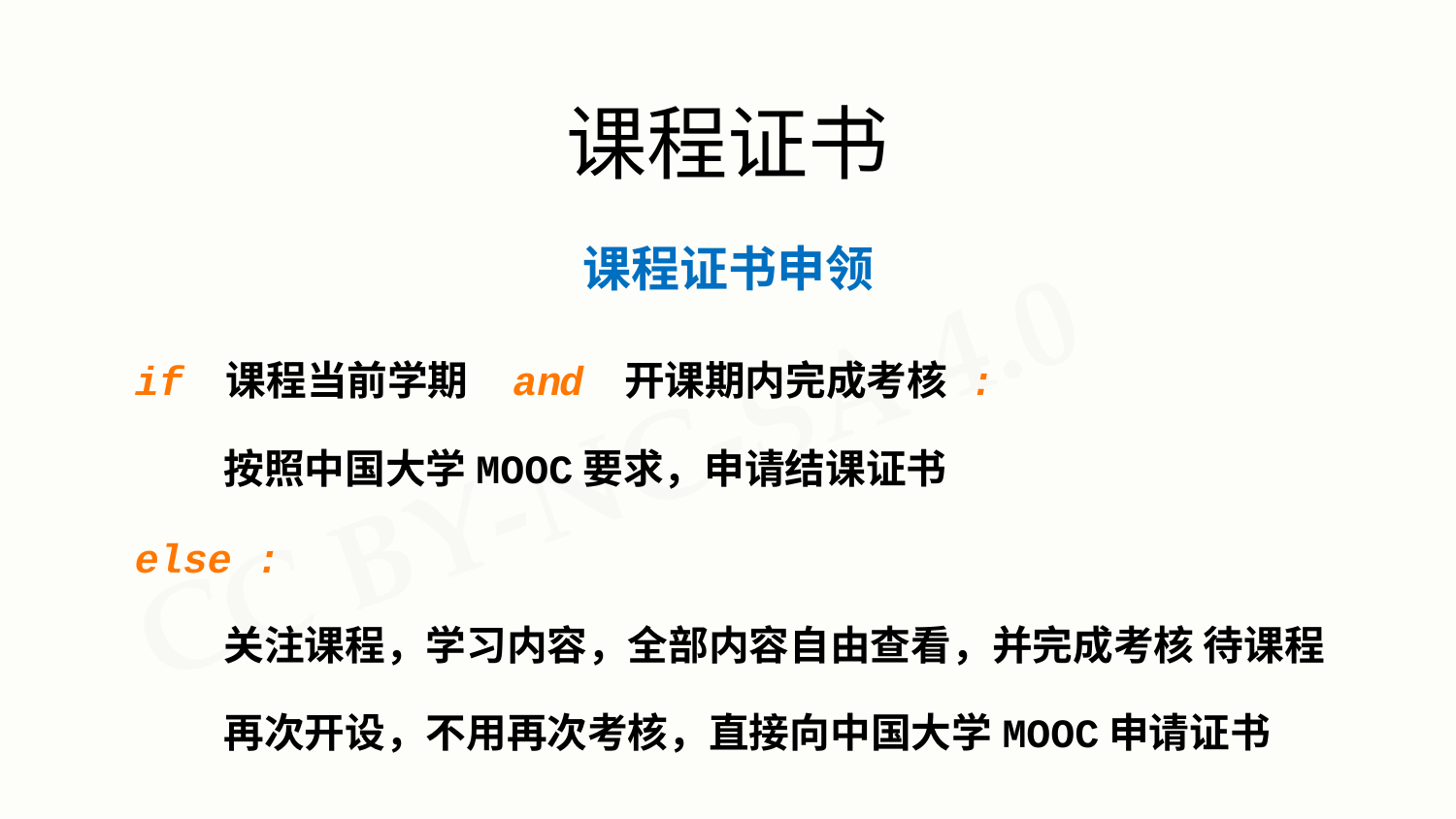

# 课程证书
课程证书申领

if	课程当前学期	and	开课期内完成考核	:

按照中国大学MOOC要求，申请结课证书

else :
关注课程，学习内容，全部内容自由查看，并完成考核 待课程再次开设，不用再次考核，直接向中国大学MOOC申请证书